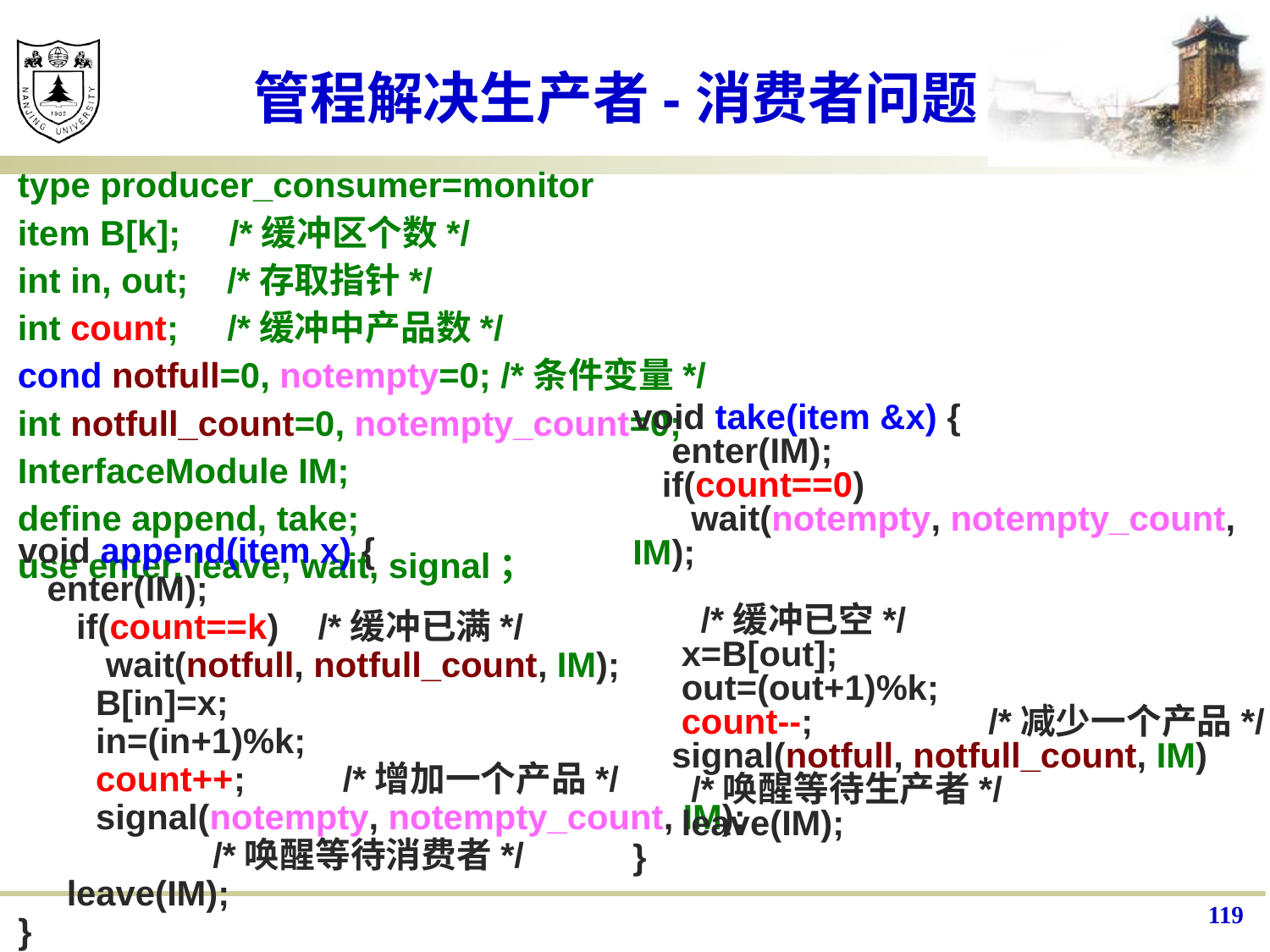

# 管程解决生产者-消费者问题
type producer_consumer=monitor
item B[k];     /*缓冲区个数*/
int in, out;    /*存取指针*/
int count;     /*缓冲中产品数*/
cond notfull=0, notempty=0; /*条件变量*/
int notfull_count=0, notempty_count=0;
InterfaceModule IM;
define append, take;
use enter, leave, wait, signal；

void take(item &x) {
    enter(IM);
   if(count==0)
      wait(notempty, notempty_count, IM);
       /*缓冲已空*/
     x=B[out];
     out=(out+1)%k;
     count--;                  /*减少一个产品*/
    signal(notfull, notfull_count, IM)
      /*唤醒等待生产者*/
     leave(IM);
}
void append(item x) {
   enter(IM);
      if(count==k)    /*缓冲已满*/
         wait(notfull, notfull_count, IM);
        B[in]=x;
        in=(in+1)%k;
        count++;          /*增加一个产品*/
        signal(notempty, notempty_count, IM);
                    /*唤醒等待消费者*/
     leave(IM);
}
119